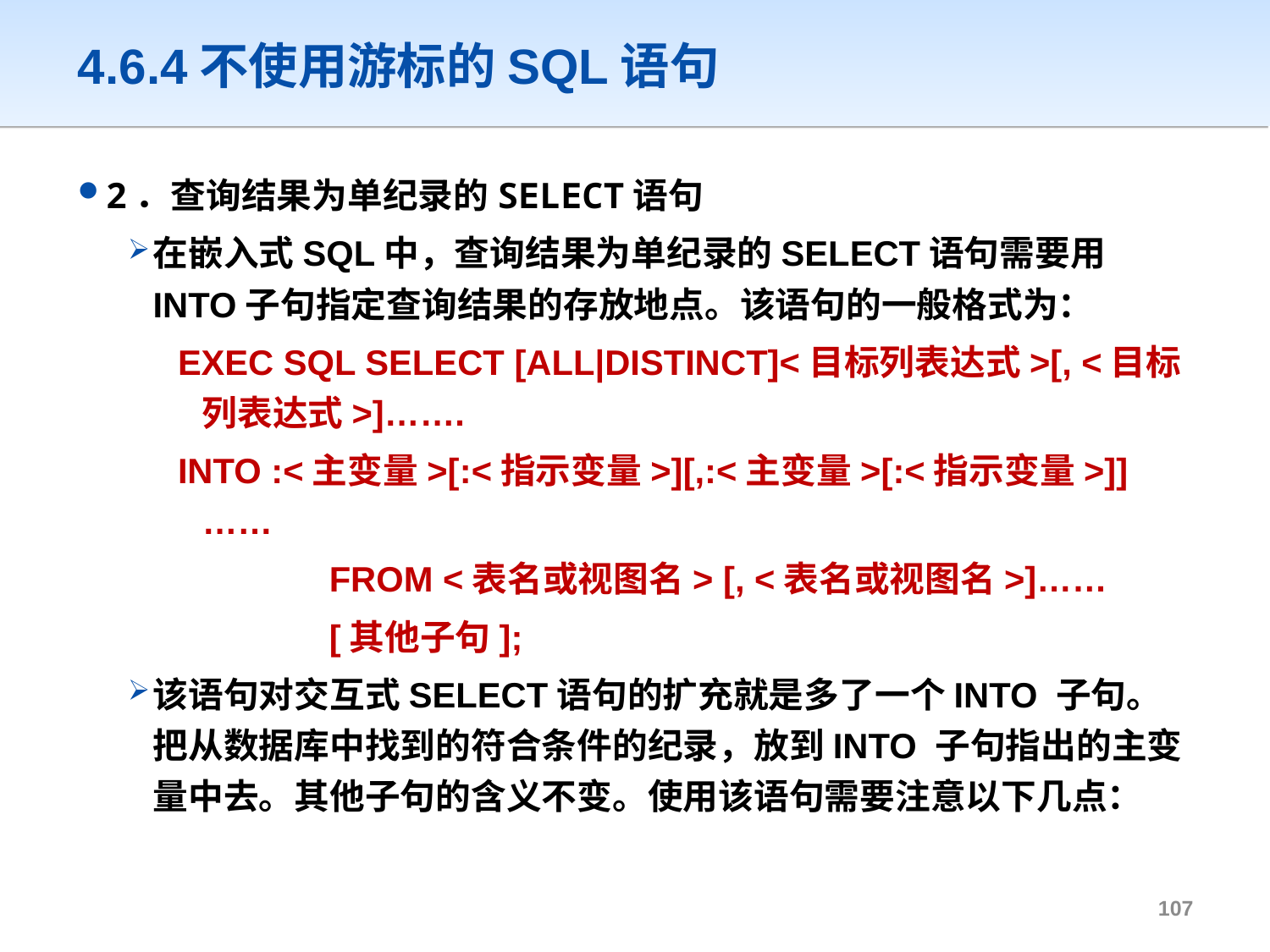

# 4.6.4不使用游标的SQL语句
2．查询结果为单纪录的SELECT语句
在嵌入式SQL中，查询结果为单纪录的SELECT语句需要用INTO子句指定查询结果的存放地点。该语句的一般格式为：
EXEC SQL SELECT [ALL|DISTINCT]<目标列表达式>[, <目标列表达式>]…….
INTO :<主变量>[:<指示变量>][,:<主变量>[:<指示变量>]]……
 		FROM <表名或视图名> [, <表名或视图名>]……
		[其他子句];
该语句对交互式SELECT语句的扩充就是多了一个INTO 子句。把从数据库中找到的符合条件的纪录，放到INTO 子句指出的主变量中去。其他子句的含义不变。使用该语句需要注意以下几点：

107